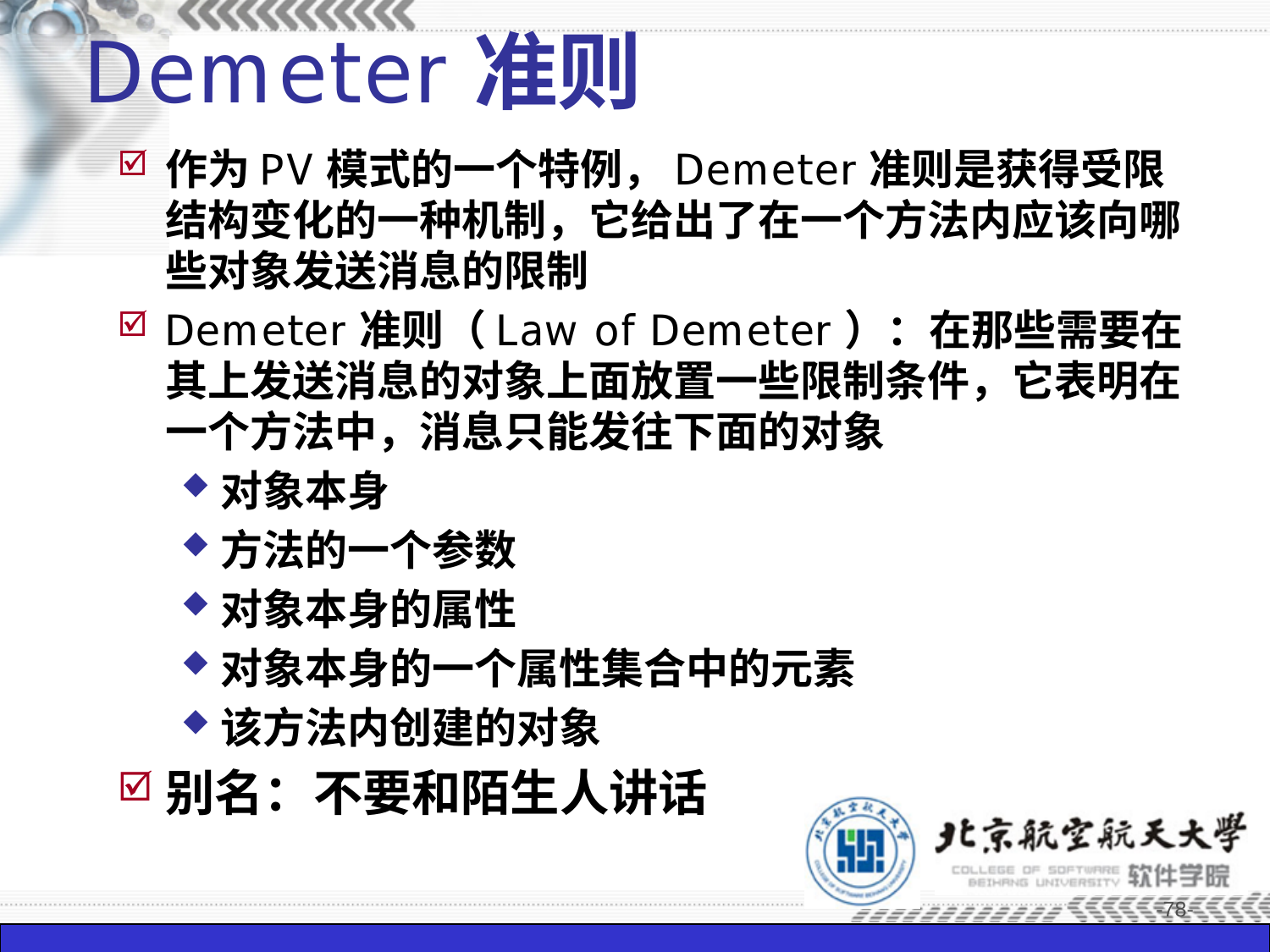

# Demeter准则
作为PV模式的一个特例，Demeter准则是获得受限结构变化的一种机制，它给出了在一个方法内应该向哪些对象发送消息的限制
Demeter准则（Law of Demeter）：在那些需要在其上发送消息的对象上面放置一些限制条件，它表明在一个方法中，消息只能发往下面的对象
对象本身
方法的一个参数
对象本身的属性
对象本身的一个属性集合中的元素
该方法内创建的对象
别名：不要和陌生人讲话
-78-